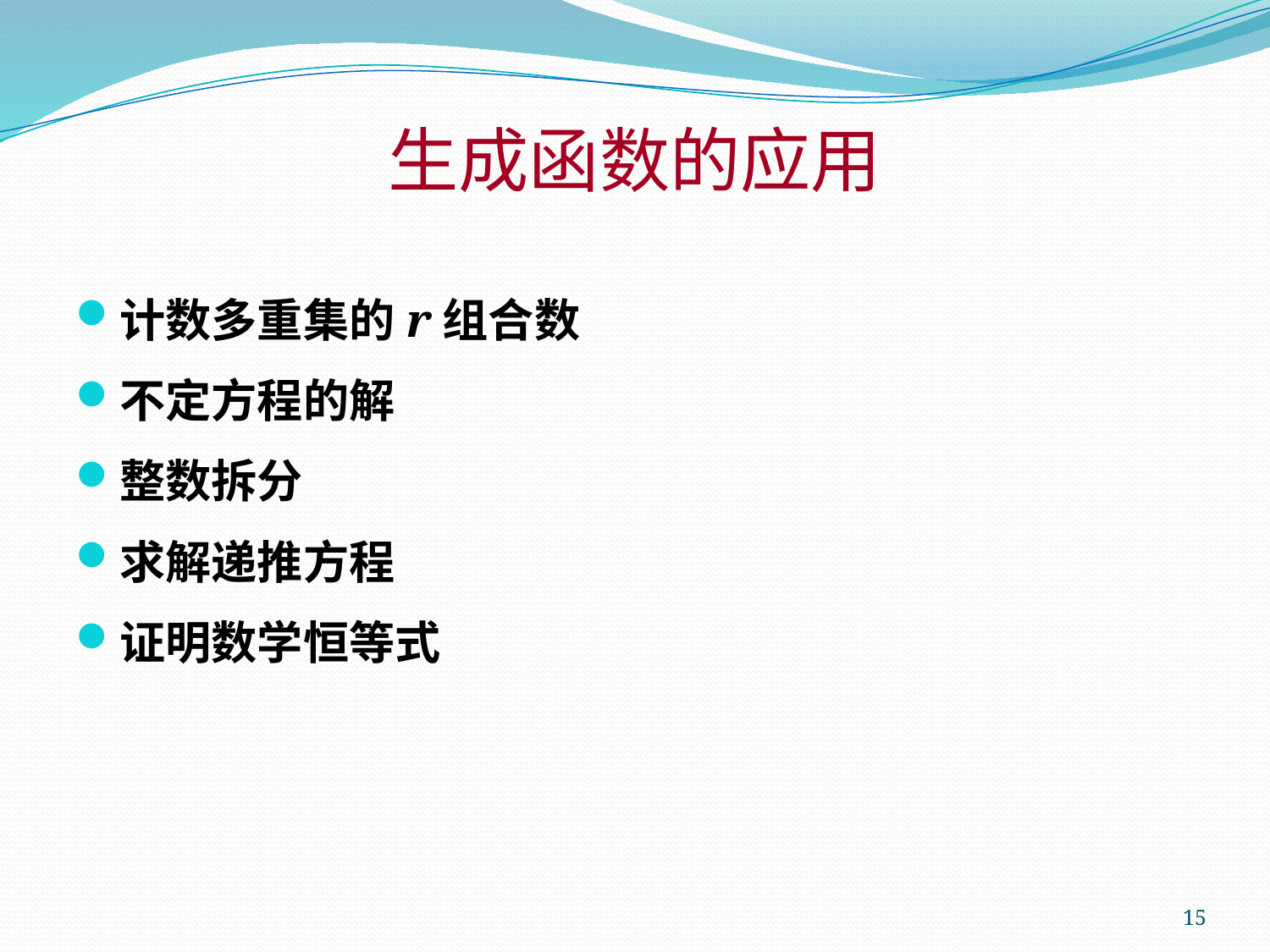

# 生成函数的应用
计数多重集的r组合数
不定方程的解
整数拆分
求解递推方程
证明数学恒等式

15